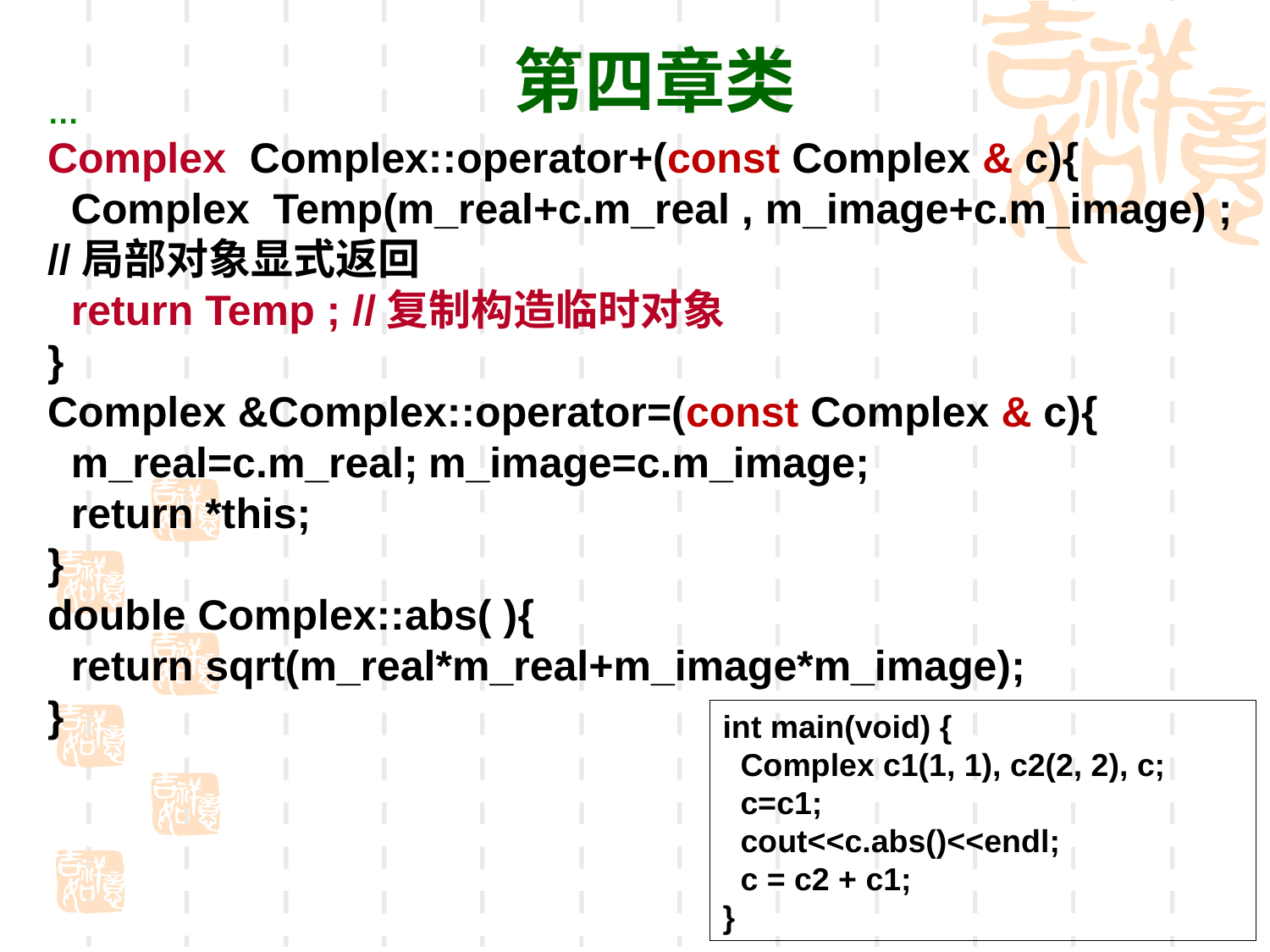

第四章类
…
Complex  Complex::operator+(const Complex & c){
  Complex  Temp(m_real+c.m_real , m_image+c.m_image) ; //局部对象显式返回
  return Temp ; //复制构造临时对象
}
Complex &Complex::operator=(const Complex & c){
  m_real=c.m_real;	m_image=c.m_image;
  return *this;
}
double Complex::abs( ){
  return sqrt(m_real*m_real+m_image*m_image);
}
int main(void) {
  Complex c1(1, 1), c2(2, 2), c;
  c=c1;
  cout<<c.abs()<<endl;
  c = c2 + c1;
}